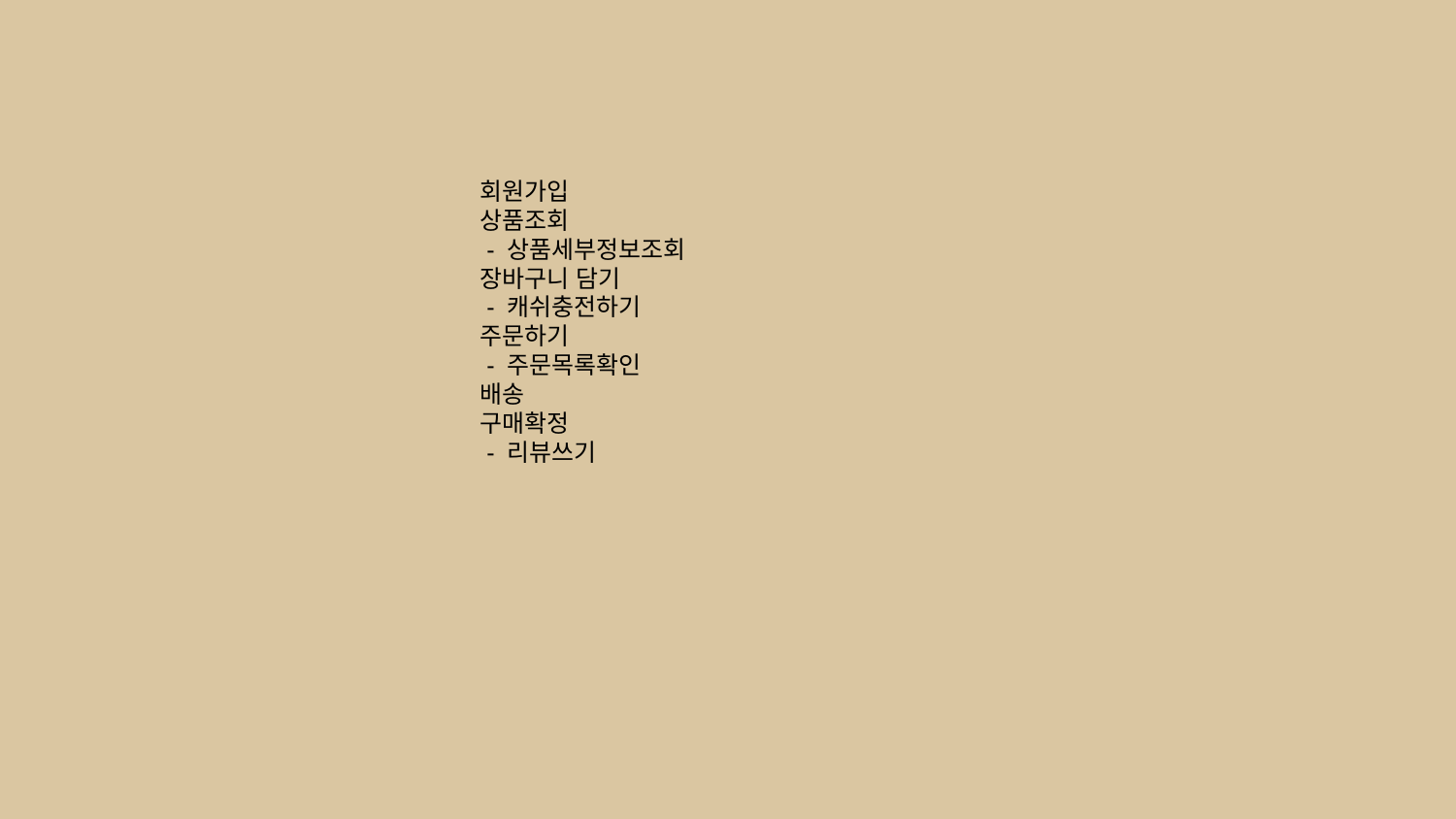

회원가입
상품조회
 - 상품세부정보조회
장바구니 담기
 - 캐쉬충전하기
주문하기
 - 주문목록확인
배송
구매확정
 - 리뷰쓰기